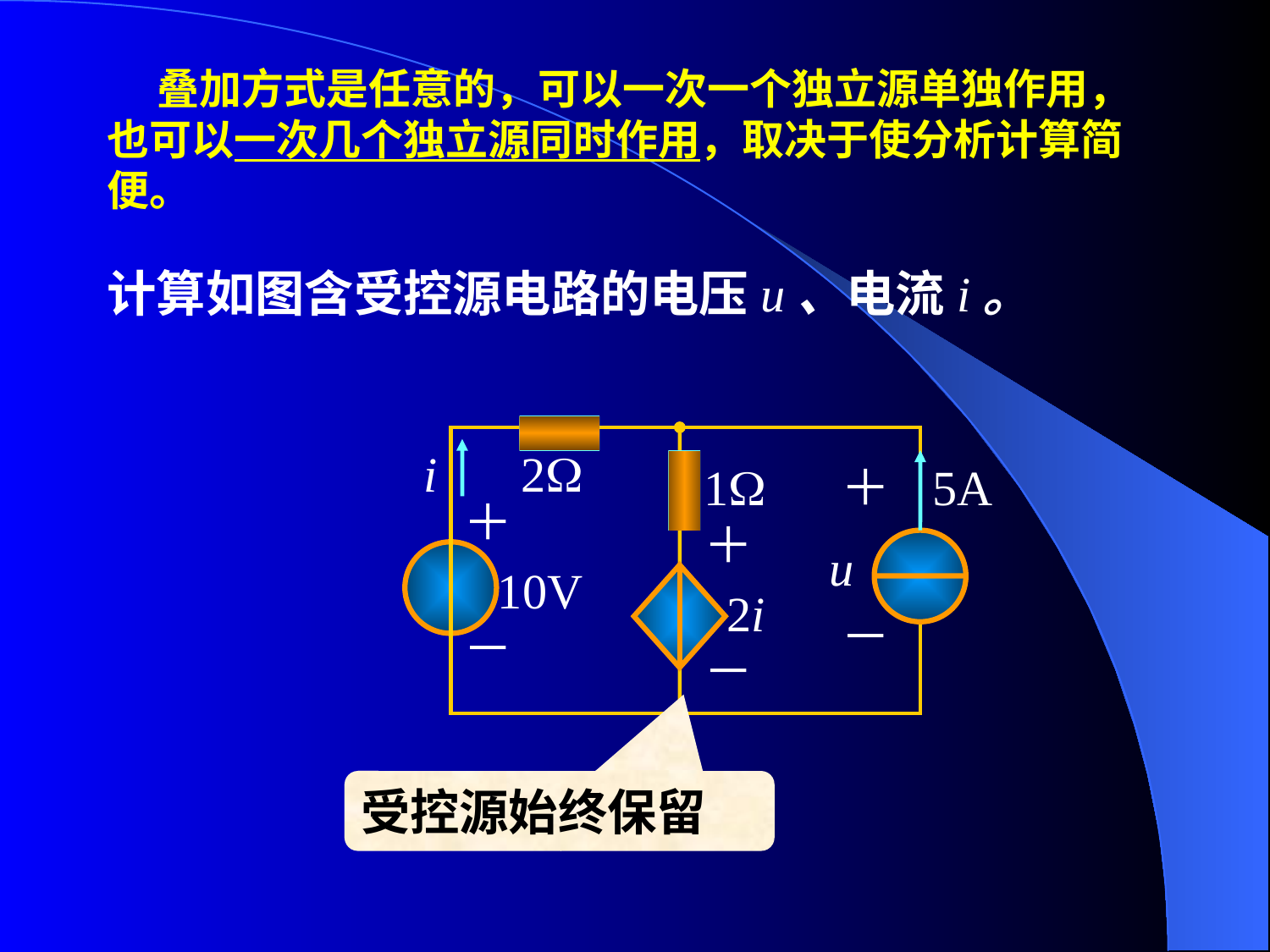

叠加方式是任意的，可以一次一个独立源单独作用，也可以一次几个独立源同时作用，取决于使分析计算简便。
计算如图含受控源电路的电压u、电流i。

i
2Ω

1Ω
＋
5A

＋
＋
u

10V

2i
－
－
－
受控源始终保留